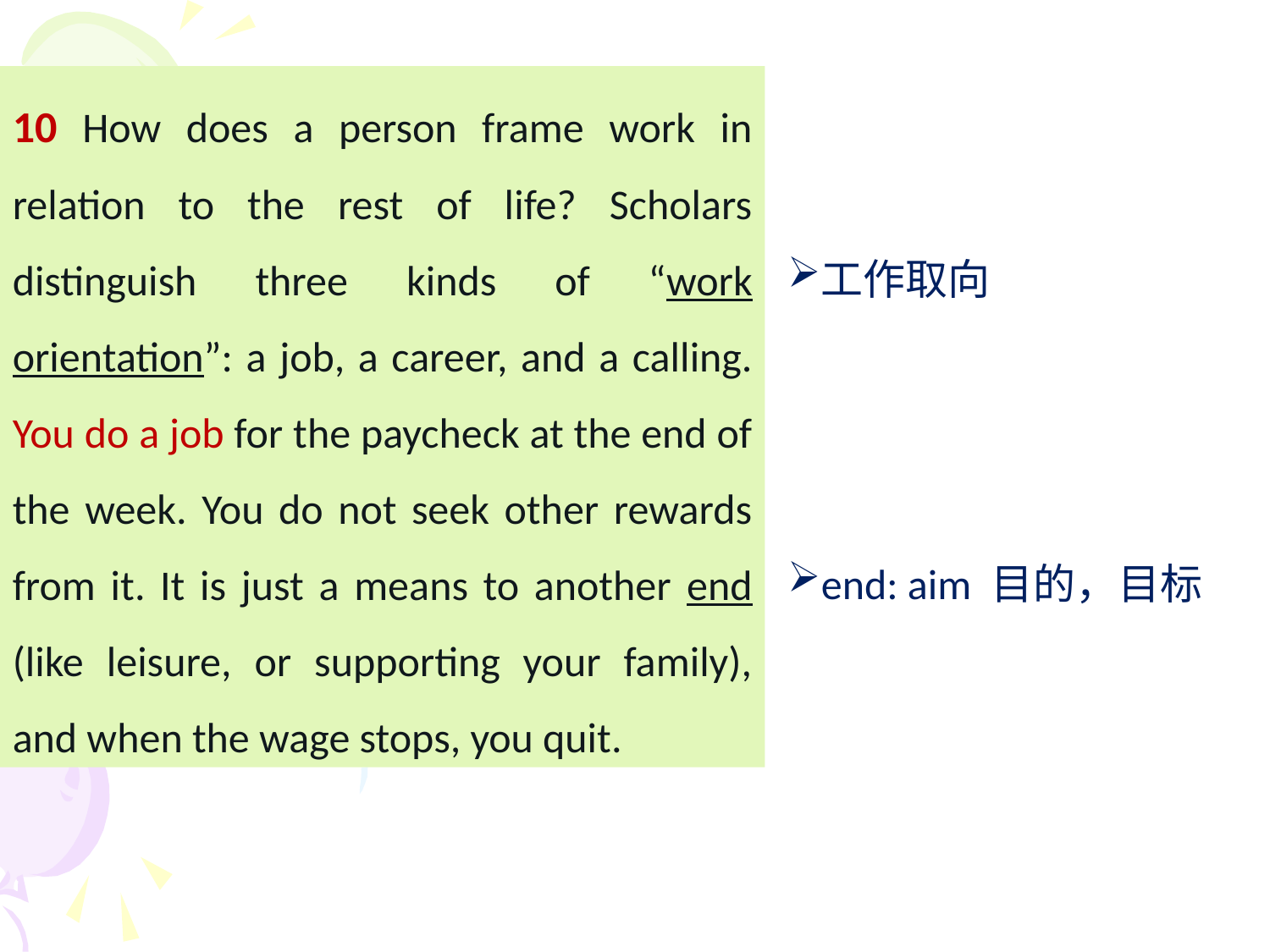

10 How does a person frame work in relation to the rest of life? Scholars distinguish three kinds of “work orientation”: a job, a career, and a calling. You do a job for the paycheck at the end of the week. You do not seek other rewards from it. It is just a means to another end (like leisure, or supporting your family), and when the wage stops, you quit.
工作取向

end: aim 目的，目标